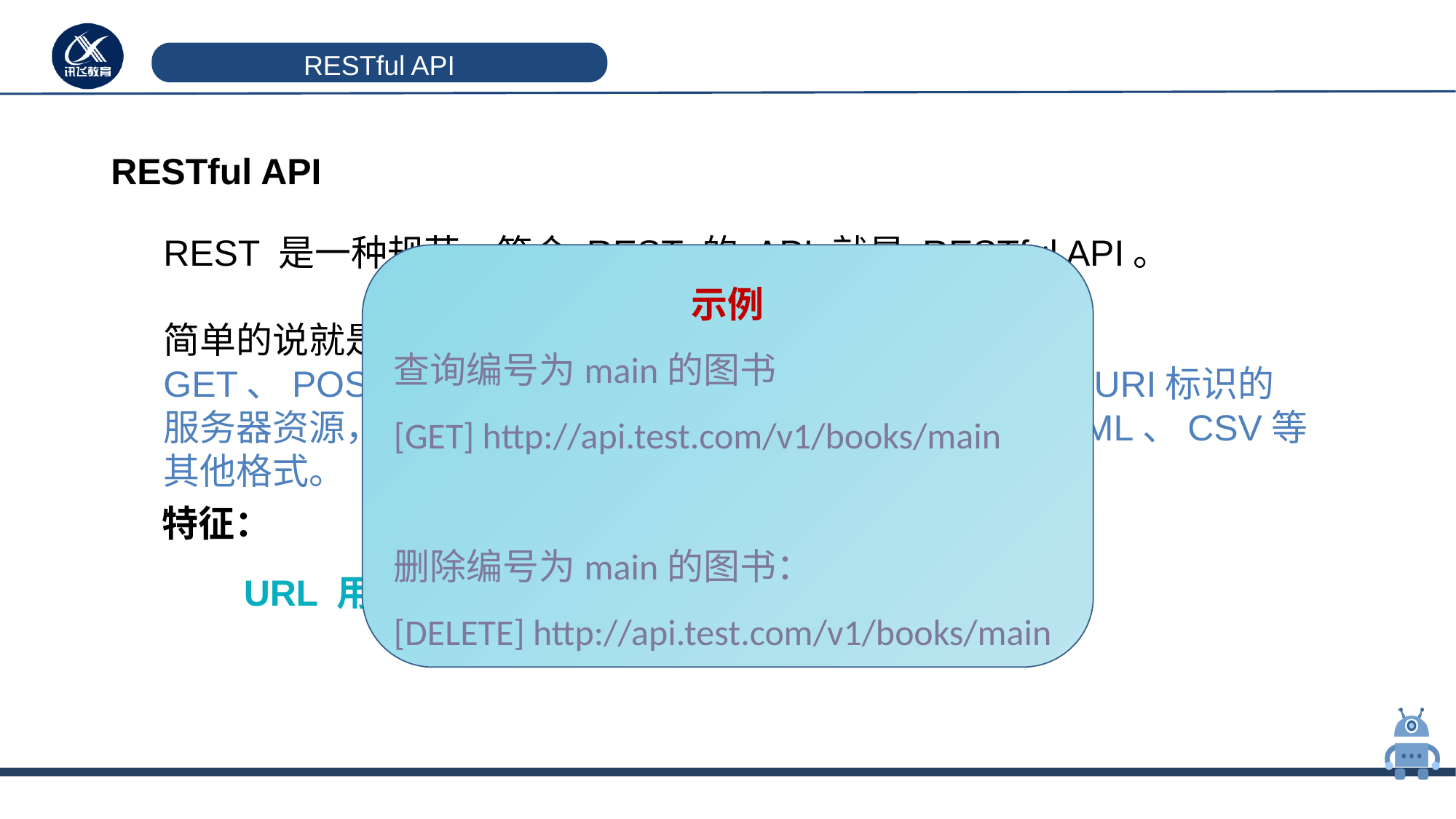

# RESTful API
RESTful API
REST 是一种规范，符合 REST 的 API 就是 RESTful API。

简单的说就是可联网设备利用 HTTP 协议通过 GET、POST、DELETE、PUT、PATCH 来操作具有URI标识的服务器资源，返回统一格式的资源信息，包括 JSON、XML、CSV等其他格式。
示例
查询编号为main的图书      [GET] http://api.test.com/v1/books/main

删除编号为main的图书：      [DELETE] http://api.test.com/v1/books/main
特征：
        URL 用于定位资源，HTTP 动词用于描述操作